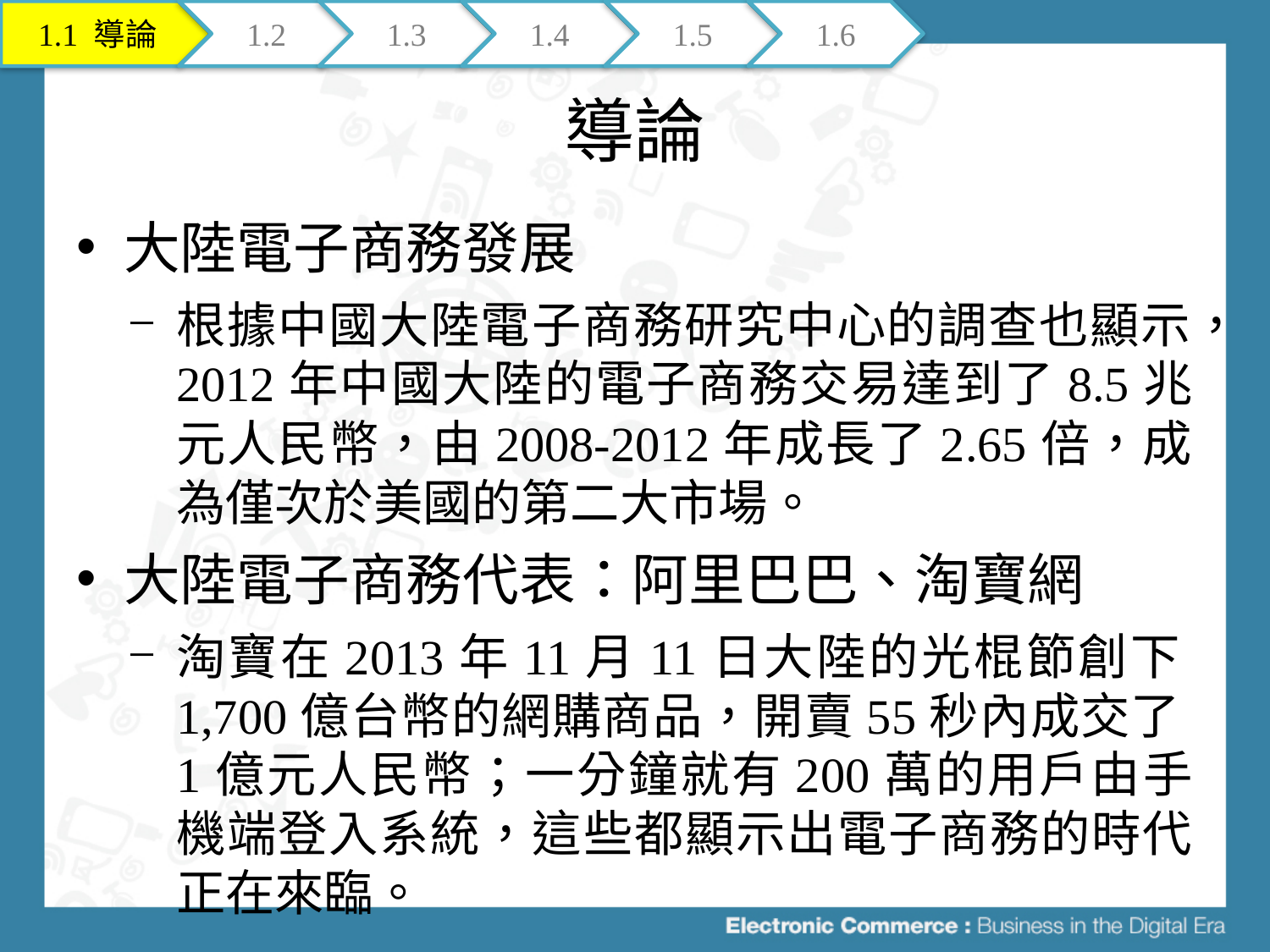

1.1 導論
1.2
1.3
1.4
1.5
1.6
# 導論
大陸電子商務發展
根據中國大陸電子商務研究中心的調查也顯示，2012年中國大陸的電子商務交易達到了8.5兆元人民幣，由2008-2012年成長了2.65倍，成為僅次於美國的第二大市場。
大陸電子商務代表：阿里巴巴、淘寶網
淘寶在2013年11月11日大陸的光棍節創下1,700億台幣的網購商品，開賣55秒內成交了1億元人民幣；一分鐘就有200萬的用戶由手機端登入系統，這些都顯示出電子商務的時代正在來臨。